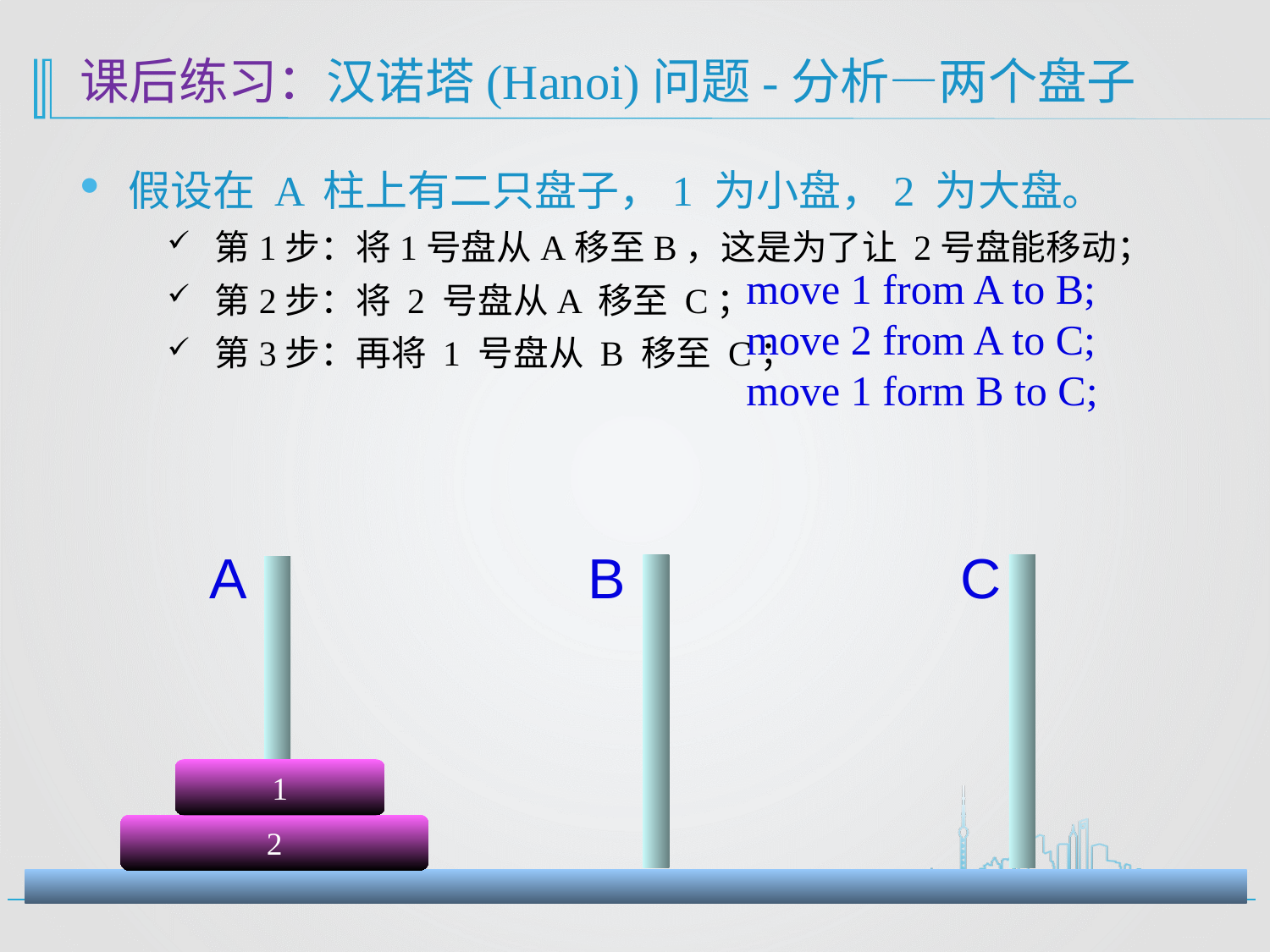

# 课后练习：汉诺塔(Hanoi)问题-分析—两个盘子
假设在 A 柱上有二只盘子，1 为小盘，2 为大盘。
第1步：将1号盘从A移至B，这是为了让 2号盘能移动；
第2步：将 2 号盘从A 移至 C；
第3步：再将 1 号盘从 B 移至 C；

move 1 from A to B;
move 2 from A to C;
move 1 form B to C;
A
B
C

1
2
97